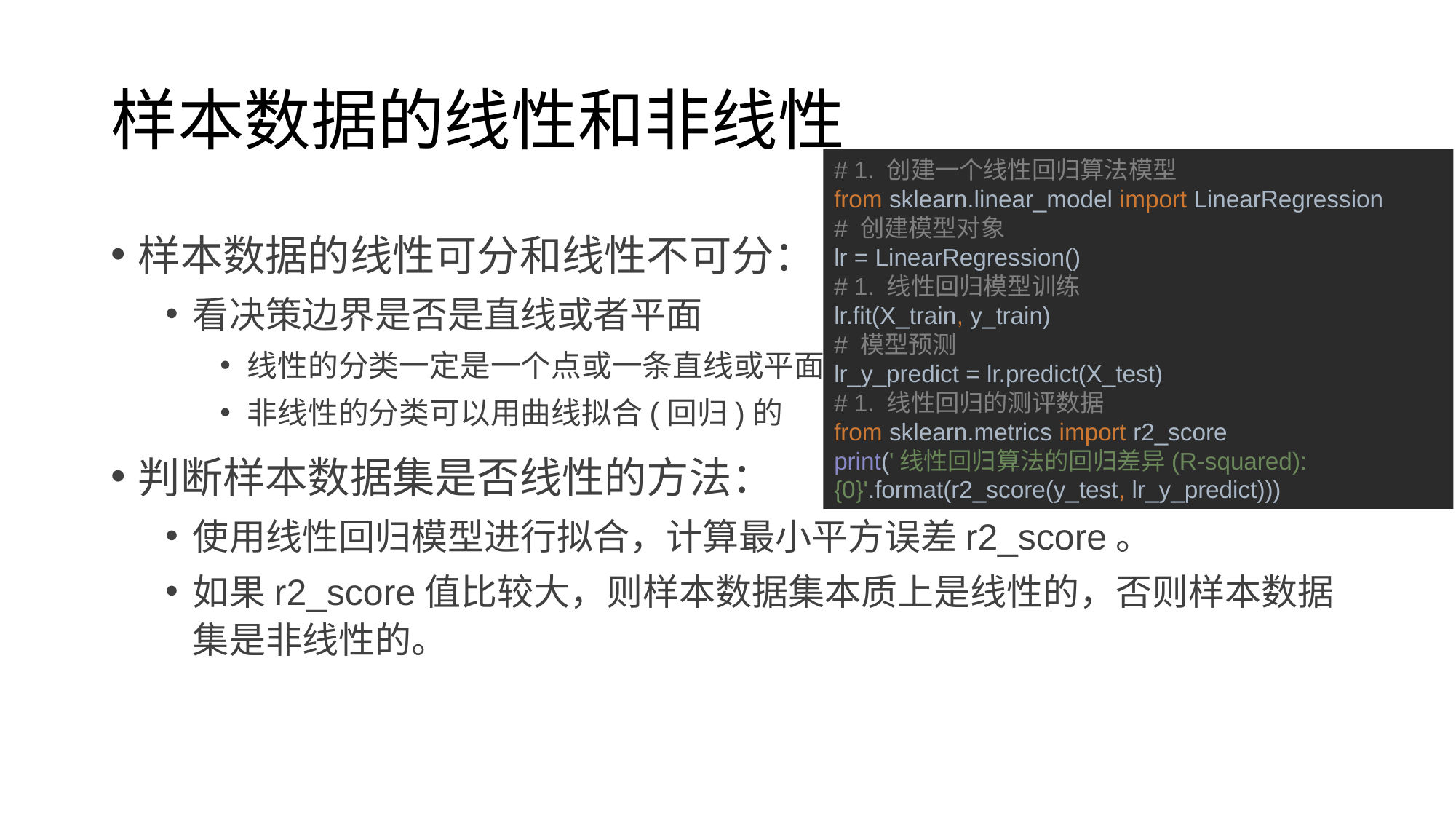

# 样本数据的线性和非线性
# 1. 创建一个线性回归算法模型 from sklearn.linear_model import LinearRegression # 创建模型对象 lr = LinearRegression()
# 1. 线性回归模型训练 lr.fit(X_train, y_train) # 模型预测 lr_y_predict = lr.predict(X_test)
# 1. 线性回归的测评数据
from sklearn.metrics import r2_score
print('线性回归算法的回归差异(R-squared):{0}'.format(r2_score(y_test, lr_y_predict)))
样本数据的线性可分和线性不可分：
看决策边界是否是直线或者平面
线性的分类一定是一个点或一条直线或平面
非线性的分类可以用曲线拟合(回归)的
判断样本数据集是否线性的方法：
使用线性回归模型进行拟合，计算最小平方误差r2_score。
如果r2_score值比较大，则样本数据集本质上是线性的，否则样本数据集是非线性的。